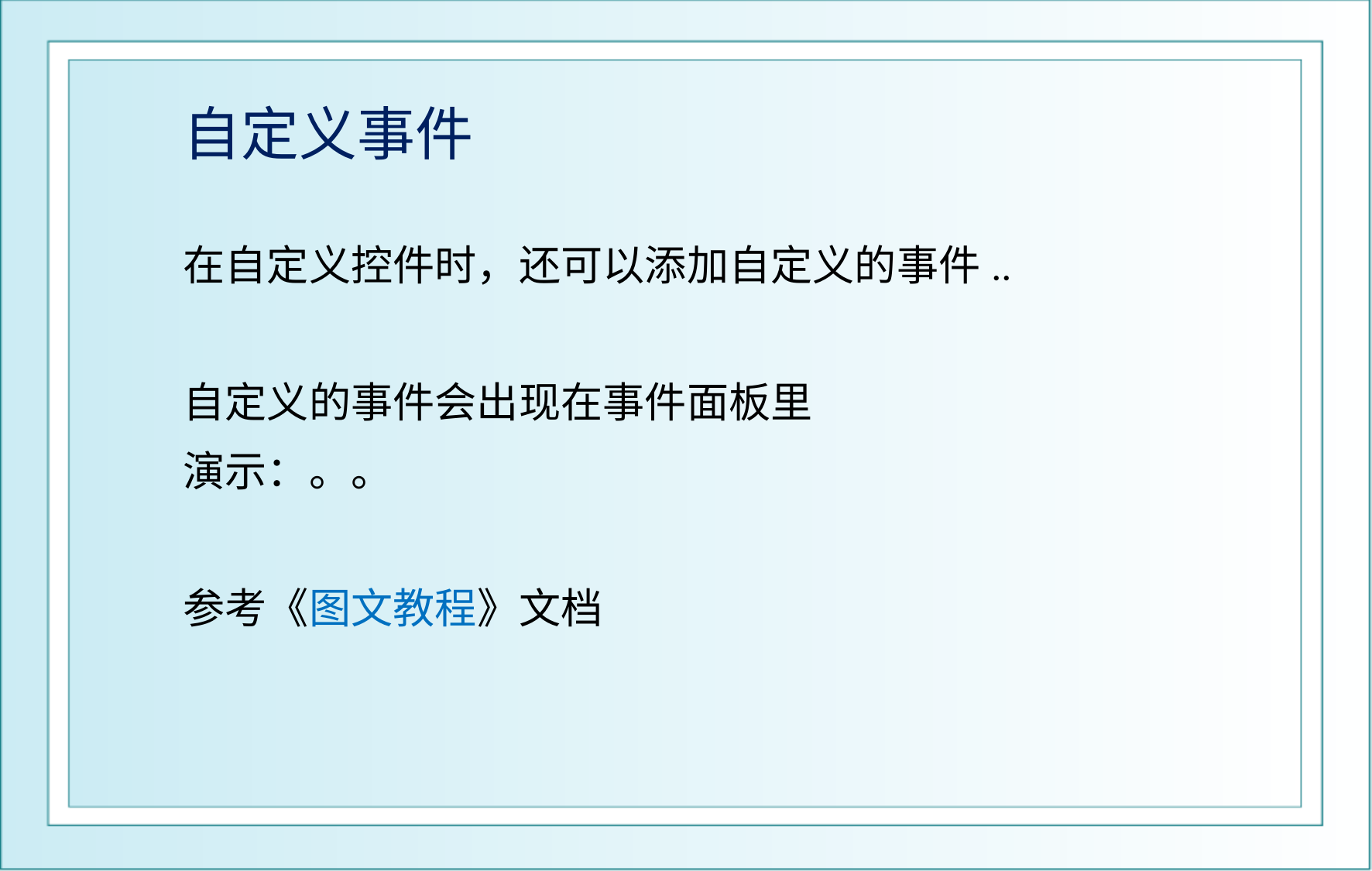

# 自定义事件
在自定义控件时，还可以添加自定义的事件..

自定义的事件会出现在事件面板里
演示：。。

参考《图文教程》文档